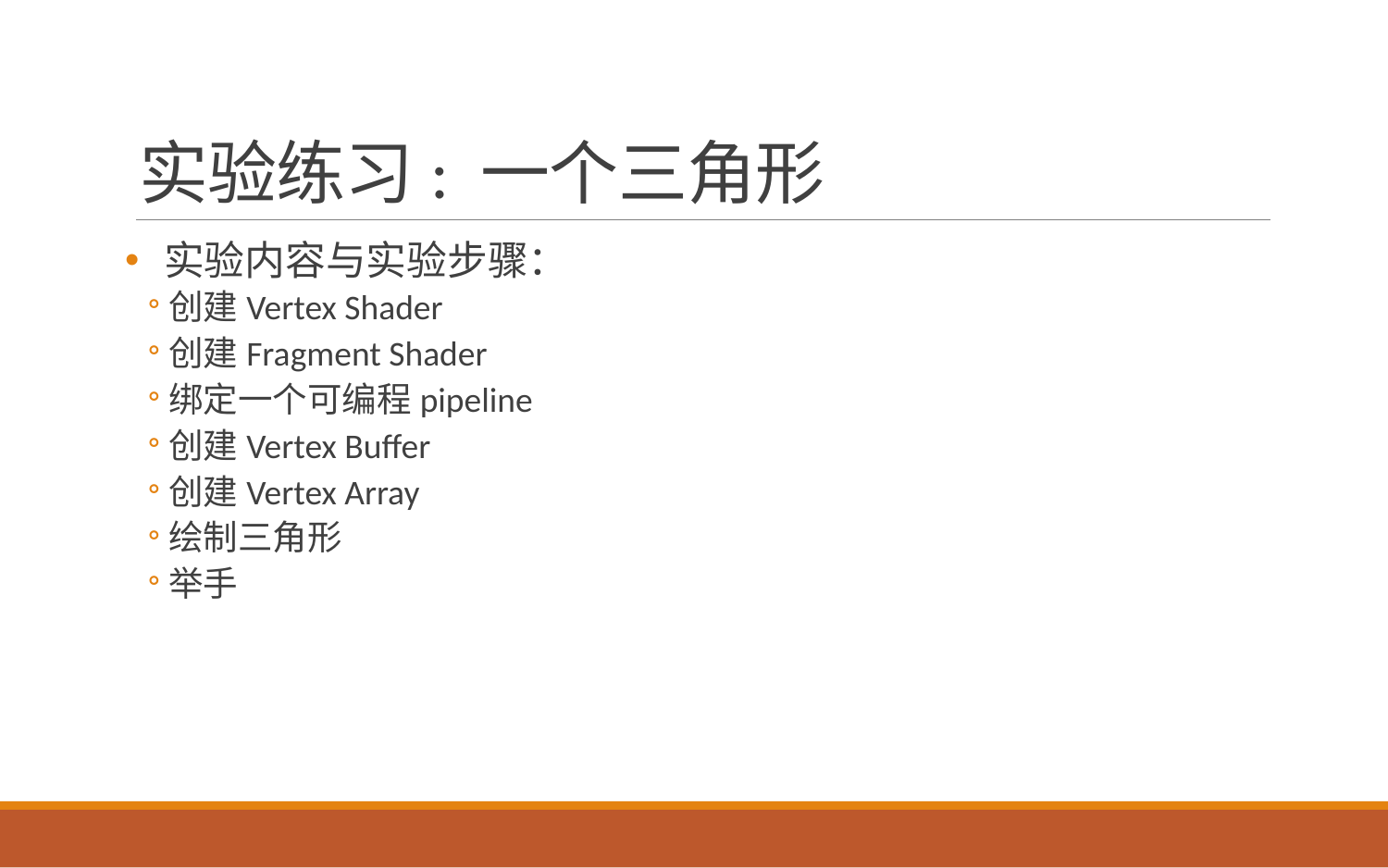

# 实验练习: 一个三角形
实验内容与实验步骤：
创建Vertex Shader
创建Fragment Shader
绑定一个可编程pipeline
创建Vertex Buffer
创建Vertex Array
绘制三角形
举手